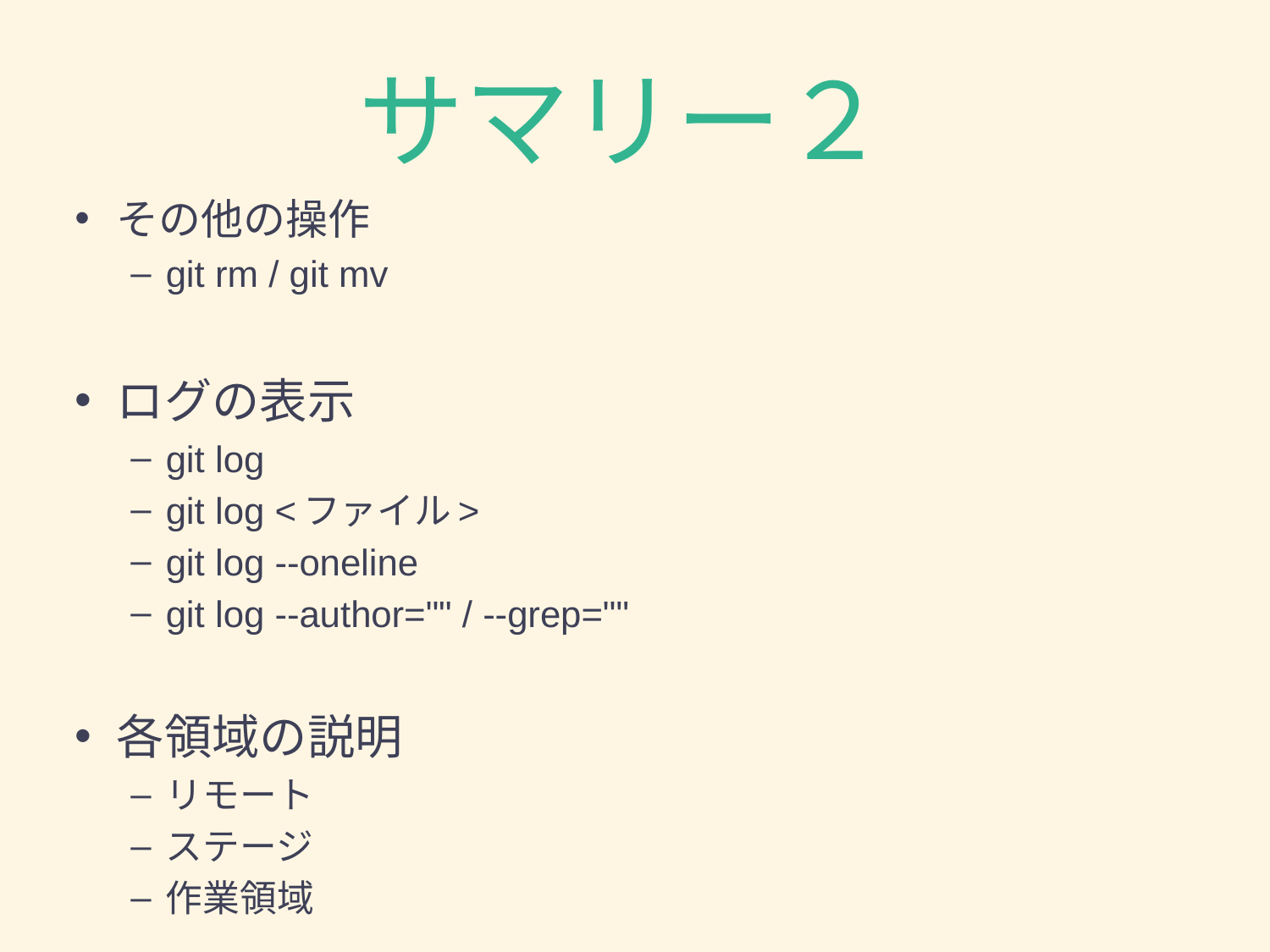

# サマリー２
その他の操作
git rm / git mv

ログの表示
git log
git log <ファイル>
git log --oneline
git log --author="" / --grep=""

各領域の説明
リモート
ステージ
作業領域